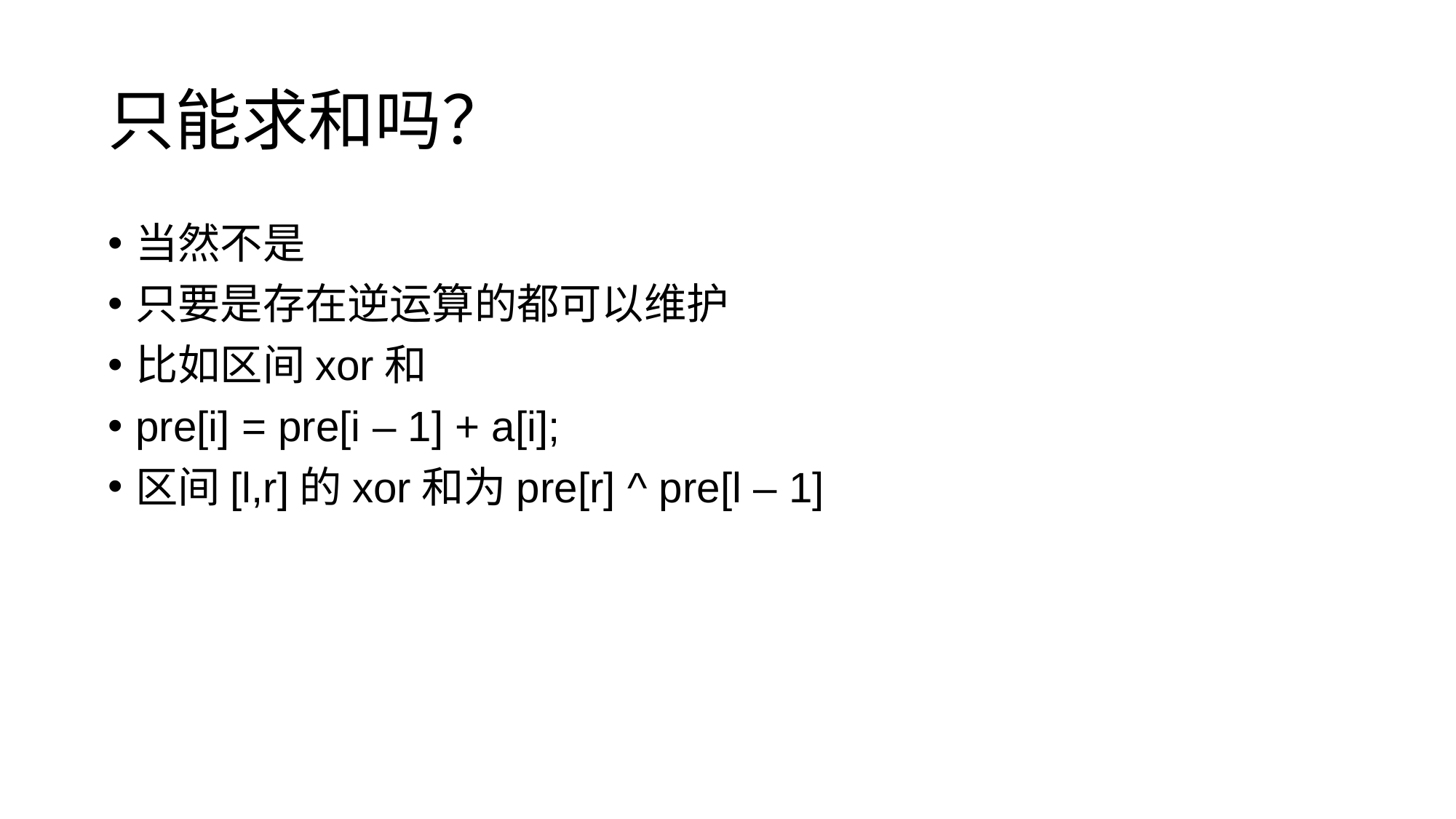

# 只能求和吗？
当然不是
只要是存在逆运算的都可以维护
比如区间xor和
pre[i] = pre[i – 1] + a[i];
区间[l,r]的xor和为pre[r] ^ pre[l – 1]